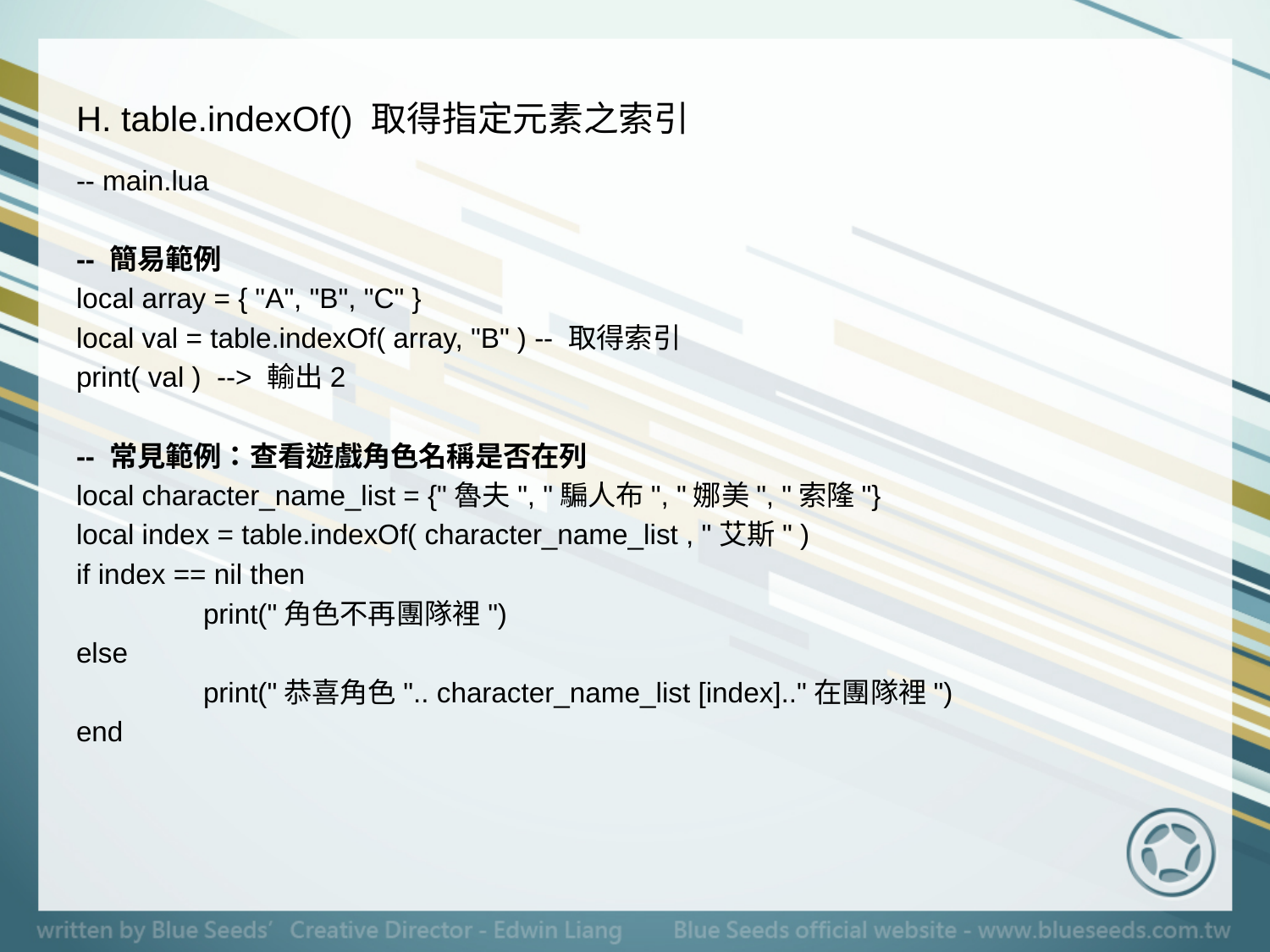

# H. table.indexOf() 取得指定元素之索引
-- main.lua

-- 簡易範例
local array = { "A", "B", "C" }
local val = table.indexOf( array, "B" ) -- 取得索引
print( val )  --> 輸出2

-- 常見範例：查看遊戲角色名稱是否在列
local character_name_list = {"魯夫", "騙人布", "娜美", "索隆"}
local index = table.indexOf( character_name_list , "艾斯" )
if index == nil then
	print("角色不再團隊裡")
else
	print("恭喜角色".. character_name_list [index].."在團隊裡")
end